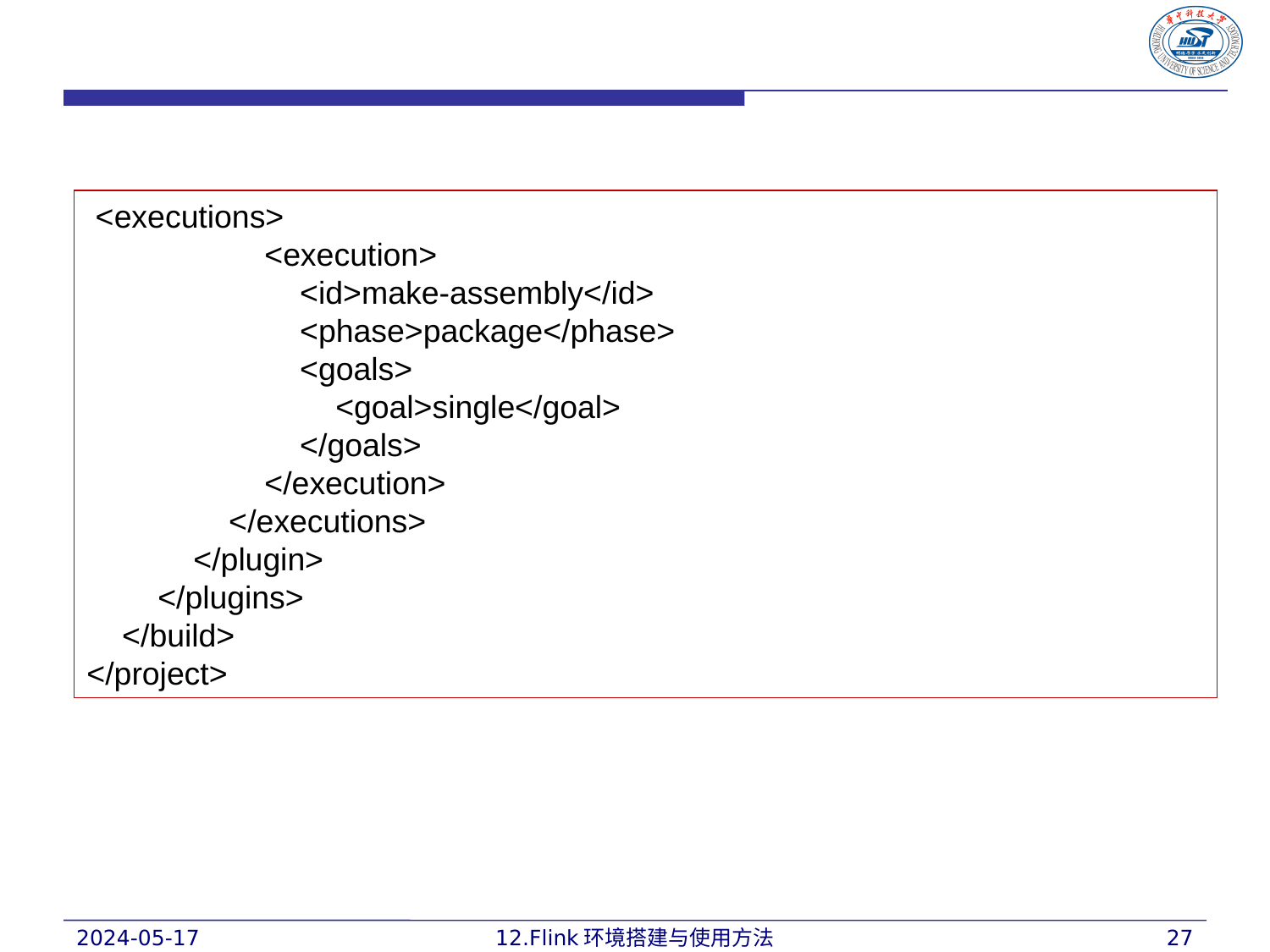

<executions>
                    <execution>
                        <id>make-assembly</id>
                        <phase>package</phase>
                        <goals>
                            <goal>single</goal>
                        </goals>
                    </execution>
                </executions>
            </plugin>
        </plugins>
    </build>
</project>
2024-05-17
12.Flink环境搭建与使用方法
27